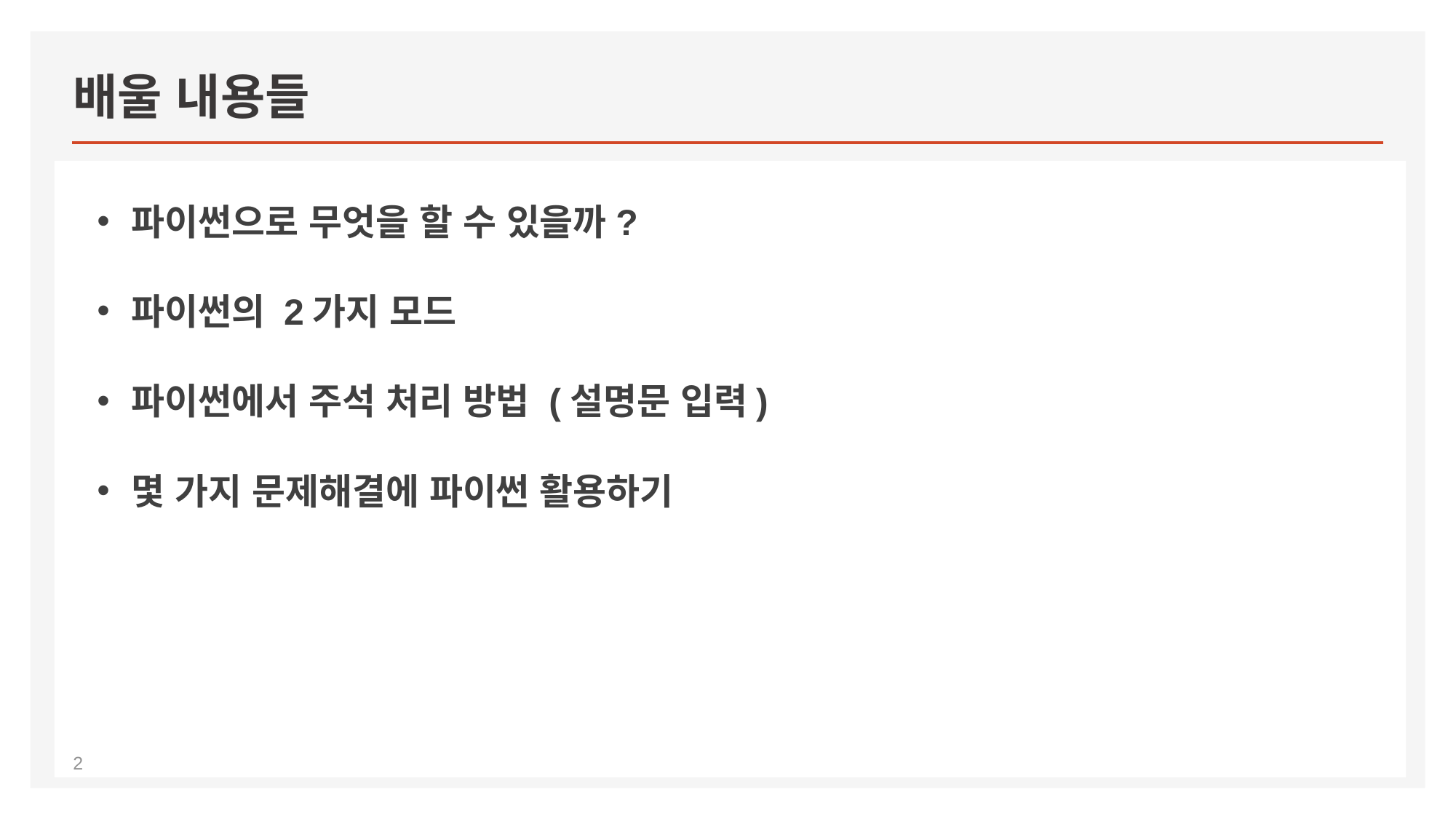

# 배울 내용들
파이썬으로 무엇을 할 수 있을까?
파이썬의 2가지 모드
파이썬에서 주석 처리 방법 (설명문 입력)
몇 가지 문제해결에 파이썬 활용하기
2